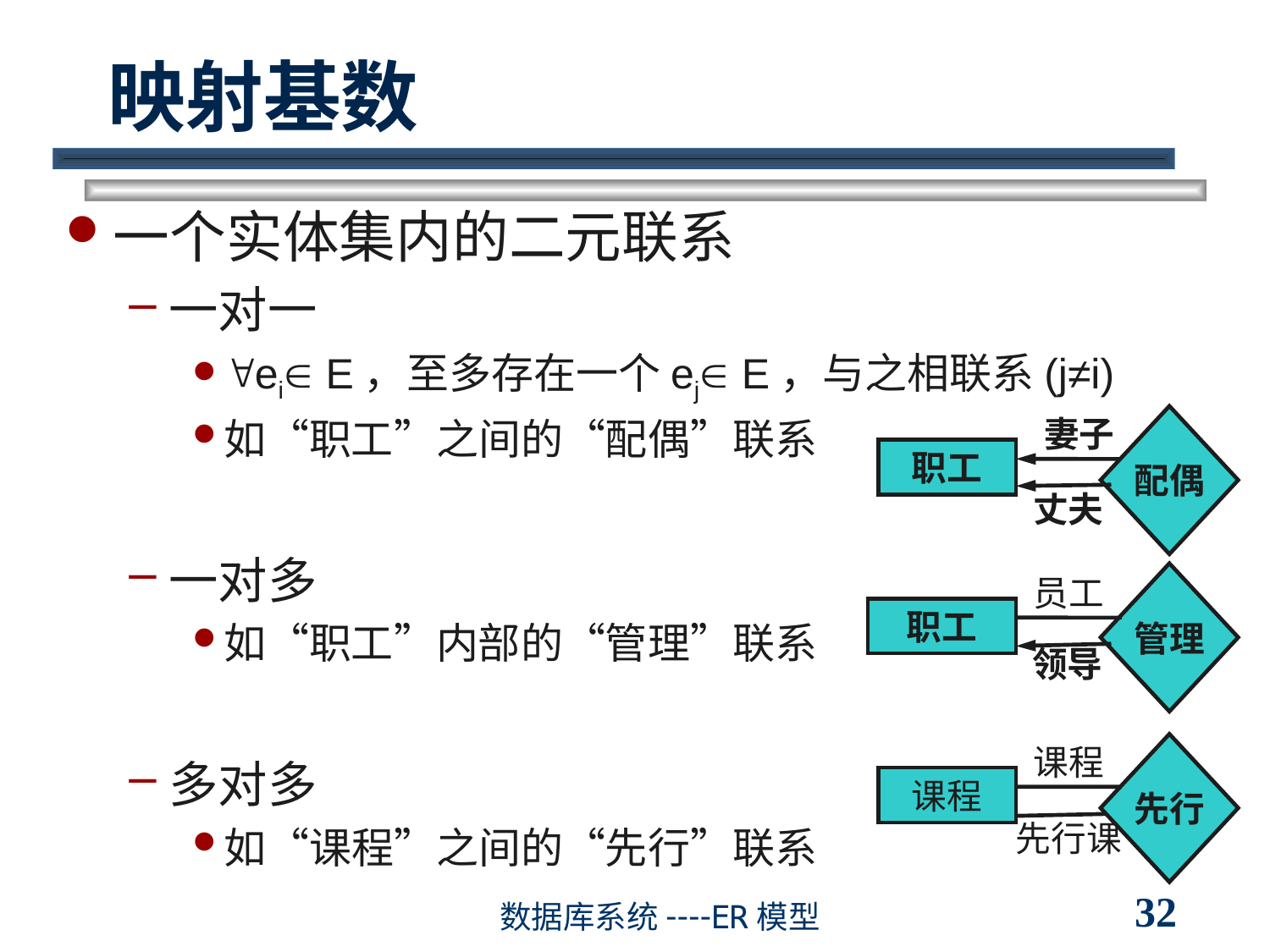

# 映射基数
一个实体集内的二元联系
一对一
∀ei∈ E，至多存在一个ej∈ E，与之相联系(j≠i)
如“职工”之间的“配偶”联系

一对多
如“职工”内部的“管理”联系

多对多
如“课程”之间的“先行”联系
妻子
配偶
职工

丈夫

管理
员工
职工

领导

课程
先行
课程

先行课

32
数据库系统----ER模型